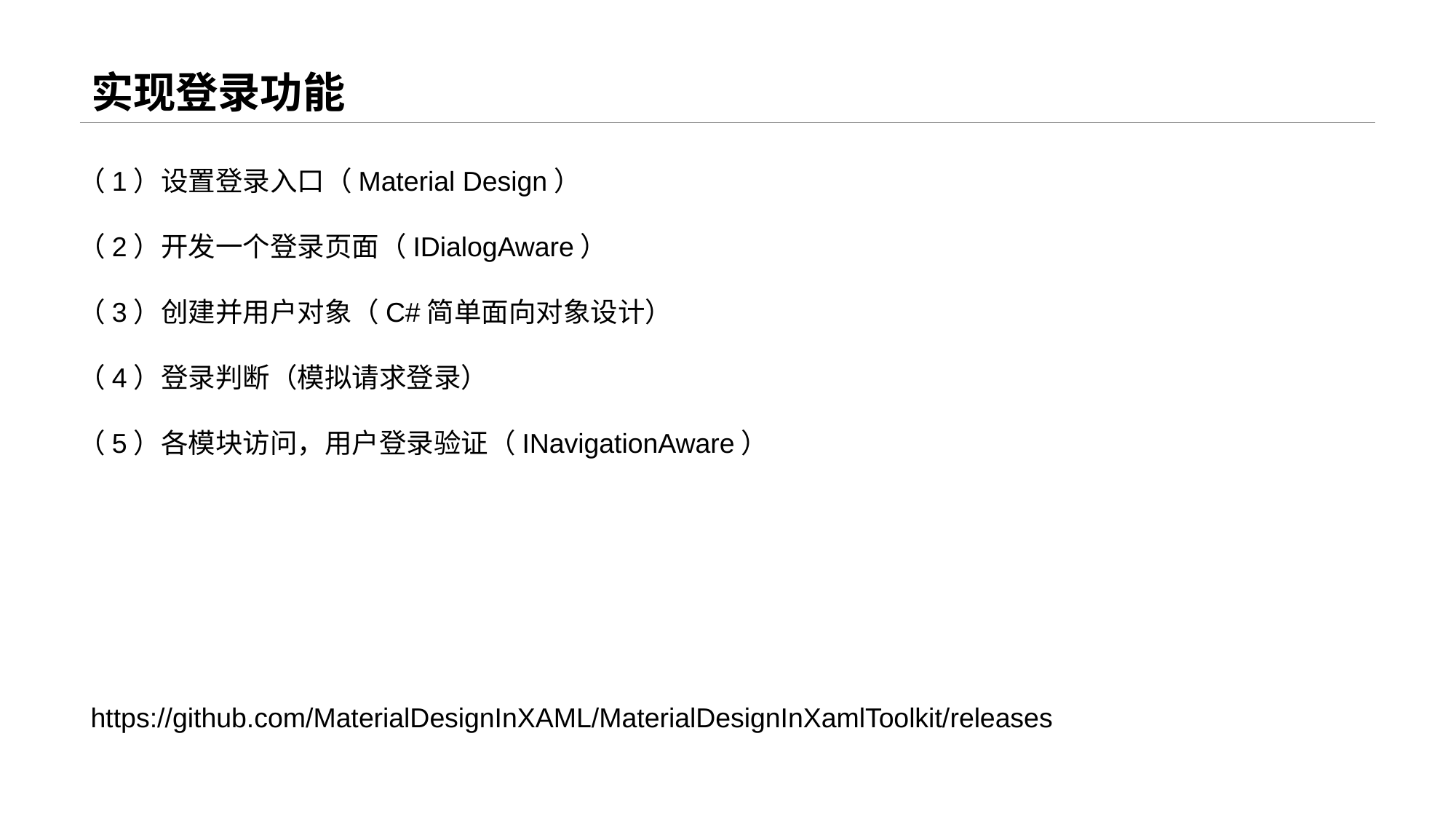

# 实现登录功能
（1）设置登录入口（Material Design）

（2）开发一个登录页面（IDialogAware）

（3）创建并用户对象（C#简单面向对象设计）

（4）登录判断（模拟请求登录）

（5）各模块访问，用户登录验证（INavigationAware）
https://github.com/MaterialDesignInXAML/MaterialDesignInXamlToolkit/releases